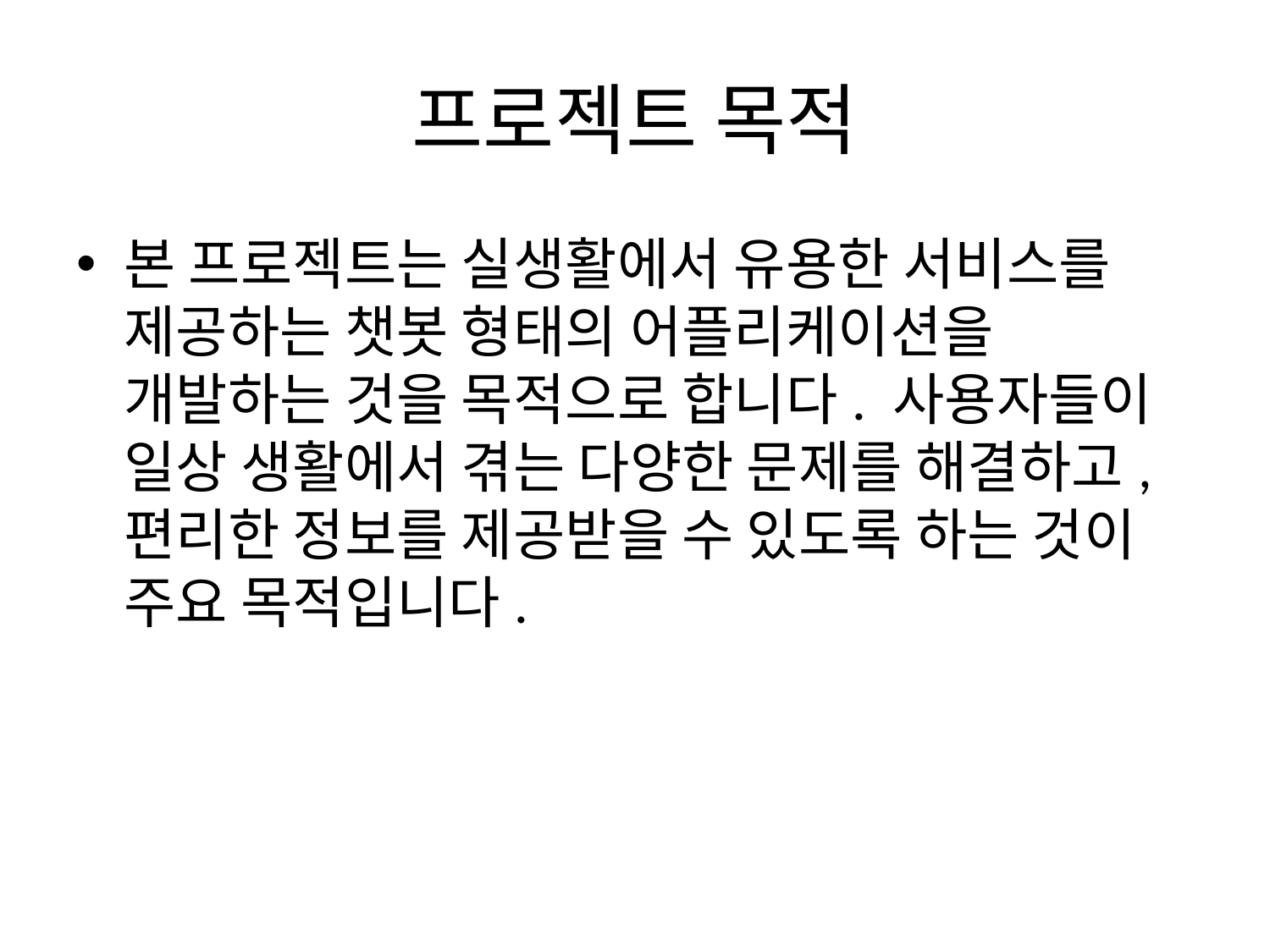

# 프로젝트 목적
본 프로젝트는 실생활에서 유용한 서비스를 제공하는 챗봇 형태의 어플리케이션을 개발하는 것을 목적으로 합니다. 사용자들이 일상 생활에서 겪는 다양한 문제를 해결하고, 편리한 정보를 제공받을 수 있도록 하는 것이 주요 목적입니다.